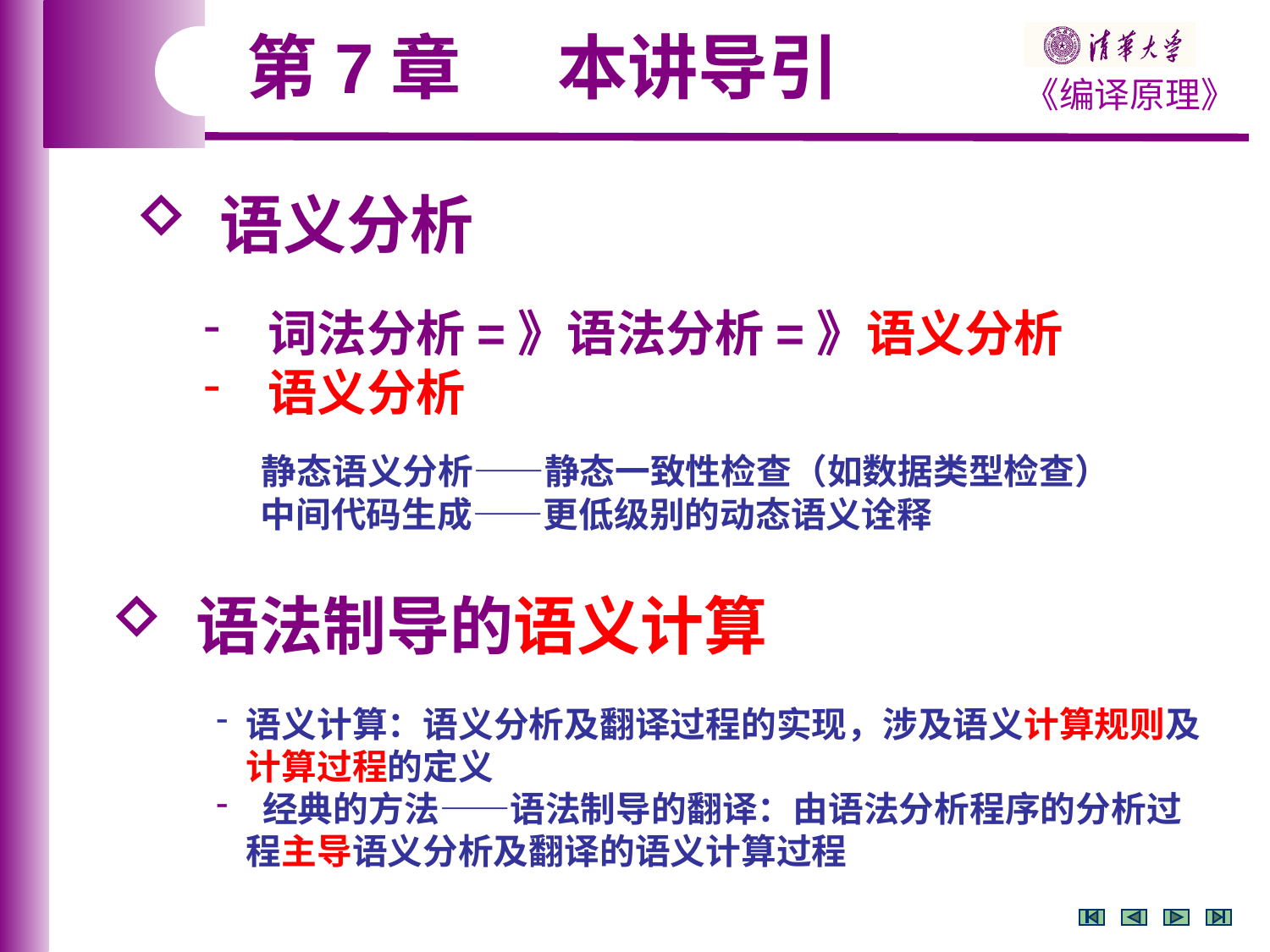

第7章      本讲导引
 语义分析
  词法分析=》语法分析=》语义分析
  语义分析

     静态语义分析——静态一致性检查（如数据类型检查）
      中间代码生成——更低级别的动态语义诠释

 语法制导的语义计算
语义计算：语义分析及翻译过程的实现，涉及语义计算规则及计算过程的定义
 经典的方法——语法制导的翻译：由语法分析程序的分析过程主导语义分析及翻译的语义计算过程